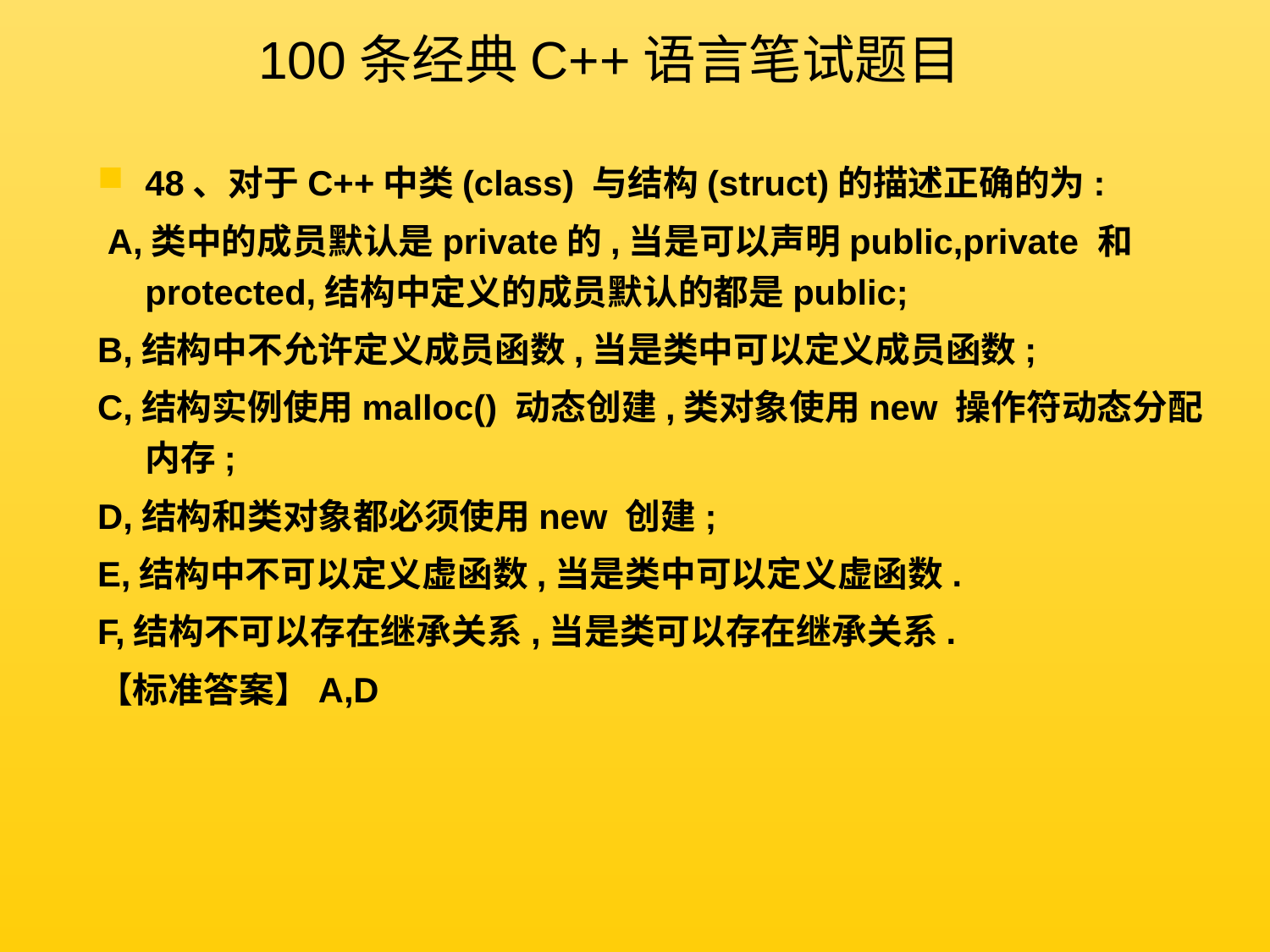

100条经典C++语言笔试题目
48、对于C++中类(class) 与结构(struct)的描述正确的为:
 A,类中的成员默认是private的,当是可以声明public,private 和protected,结构中定义的成员默认的都是public;
B,结构中不允许定义成员函数,当是类中可以定义成员函数;
C,结构实例使用malloc() 动态创建,类对象使用new 操作符动态分配内存;
D,结构和类对象都必须使用new 创建;
E,结构中不可以定义虚函数,当是类中可以定义虚函数.
F,结构不可以存在继承关系,当是类可以存在继承关系.
【标准答案】A,D